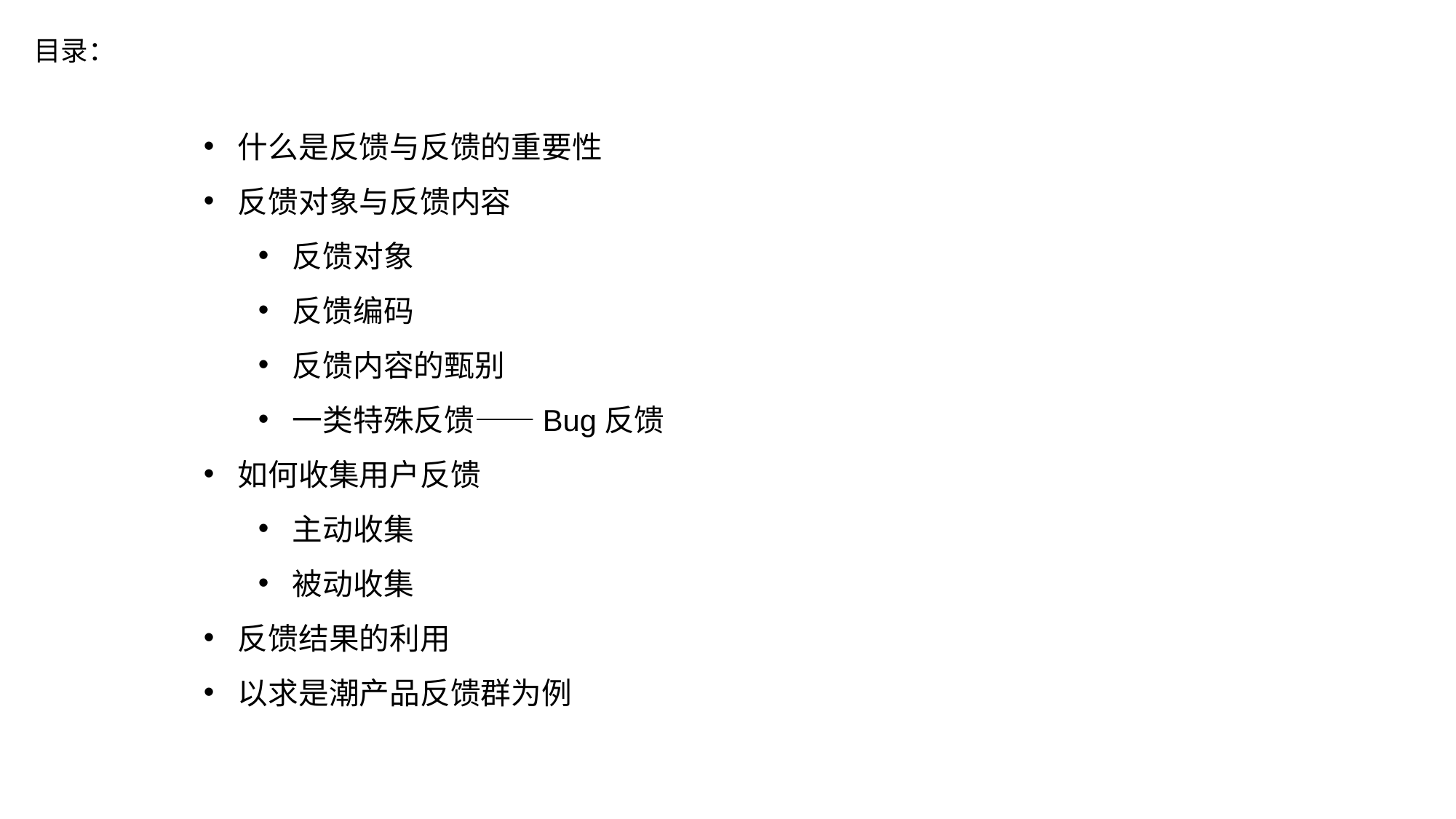

目录：
什么是反馈与反馈的重要性
反馈对象与反馈内容
反馈对象
反馈编码
反馈内容的甄别
一类特殊反馈——Bug反馈
如何收集用户反馈
主动收集
被动收集
反馈结果的利用
以求是潮产品反馈群为例